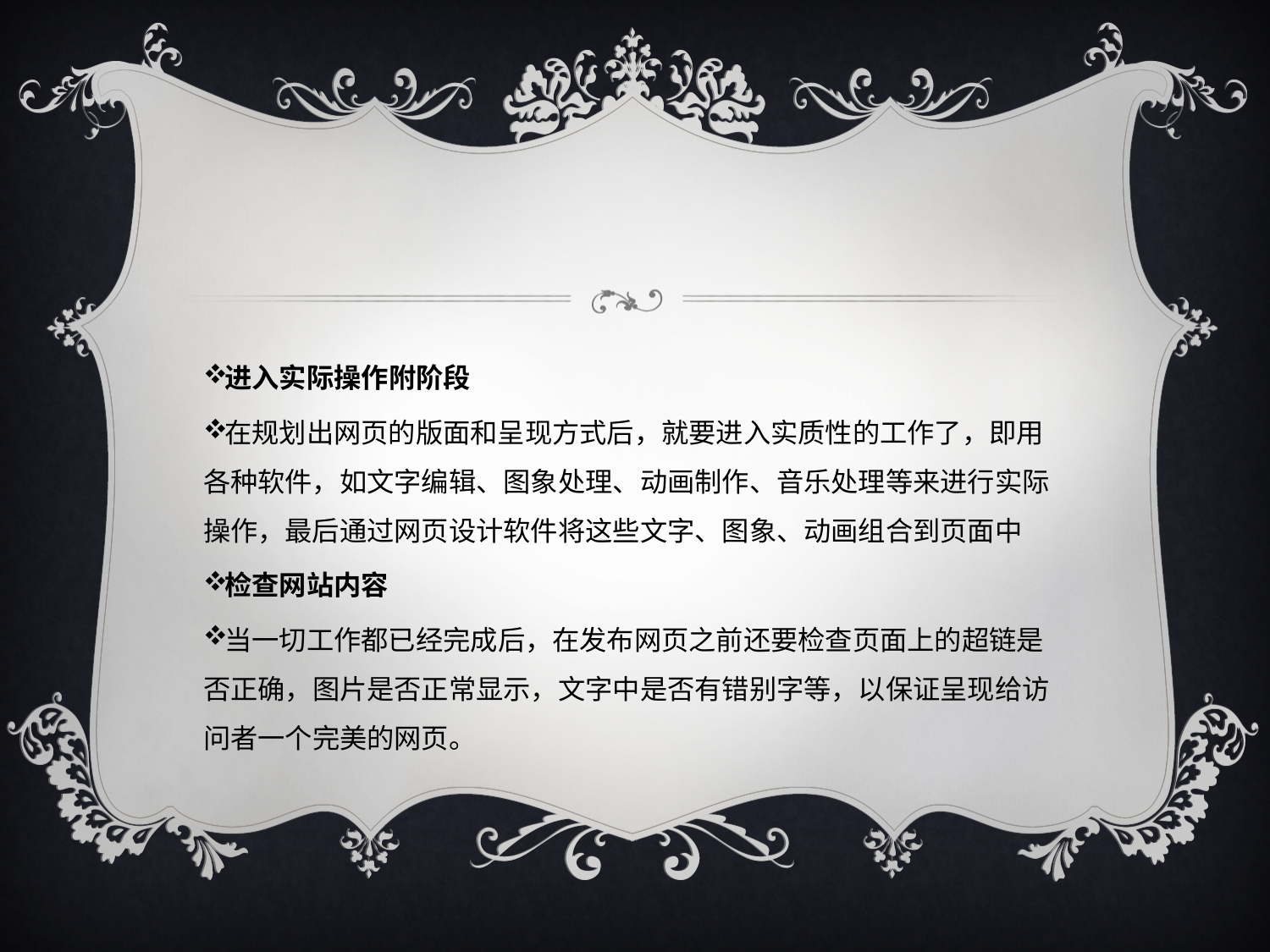

进入实际操作附阶段
在规划出网页的版面和呈现方式后，就要进入实质性的工作了，即用各种软件，如文字编辑、图象处理、动画制作、音乐处理等来进行实际操作，最后通过网页设计软件将这些文字、图象、动画组合到页面中
检查网站内容
当一切工作都已经完成后，在发布网页之前还要检查页面上的超链是否正确，图片是否正常显示，文字中是否有错别字等，以保证呈现给访问者一个完美的网页。